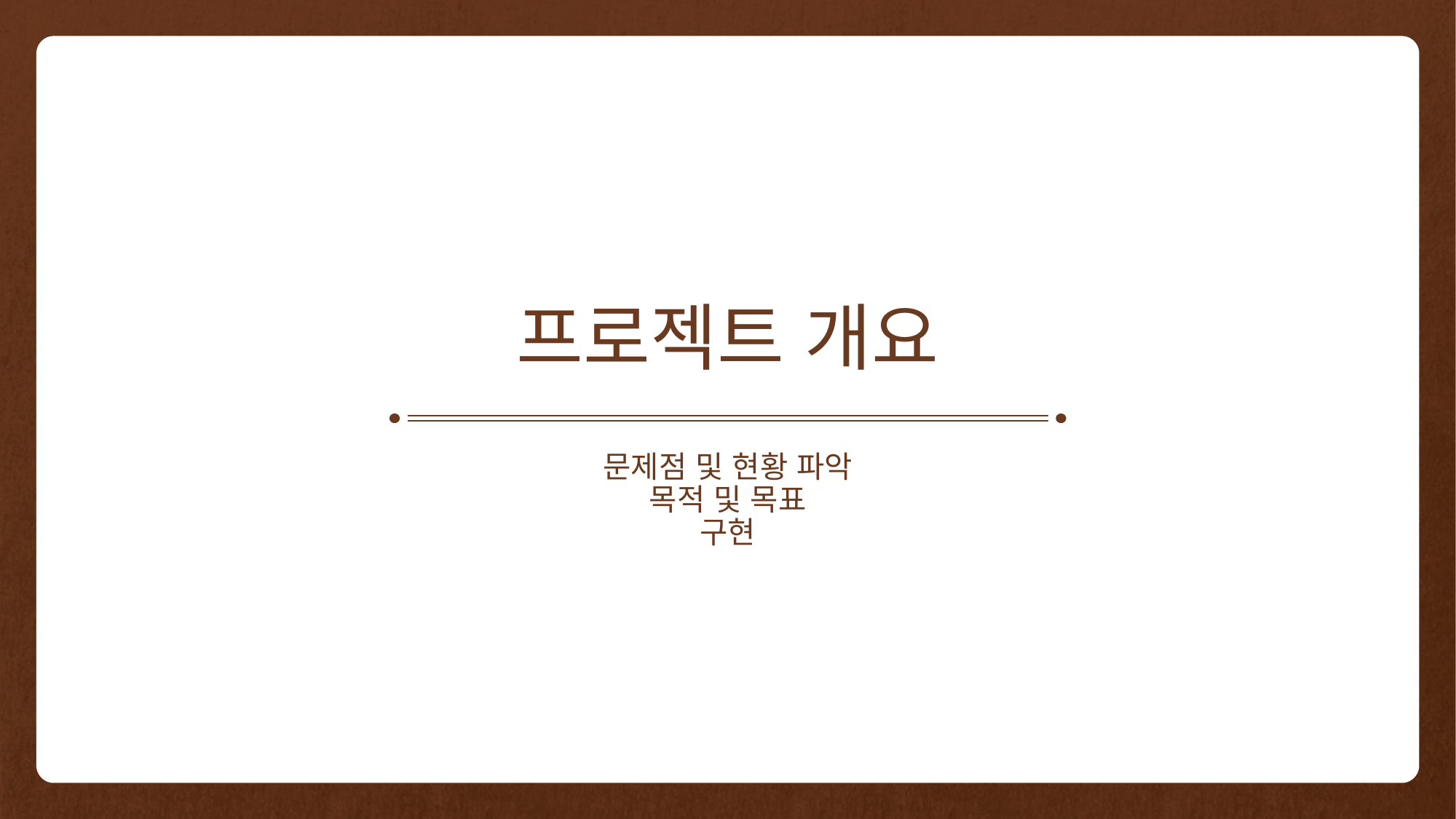

# 프로젝트 개요
문제점 및 현황 파악
목적 및 목표
구현